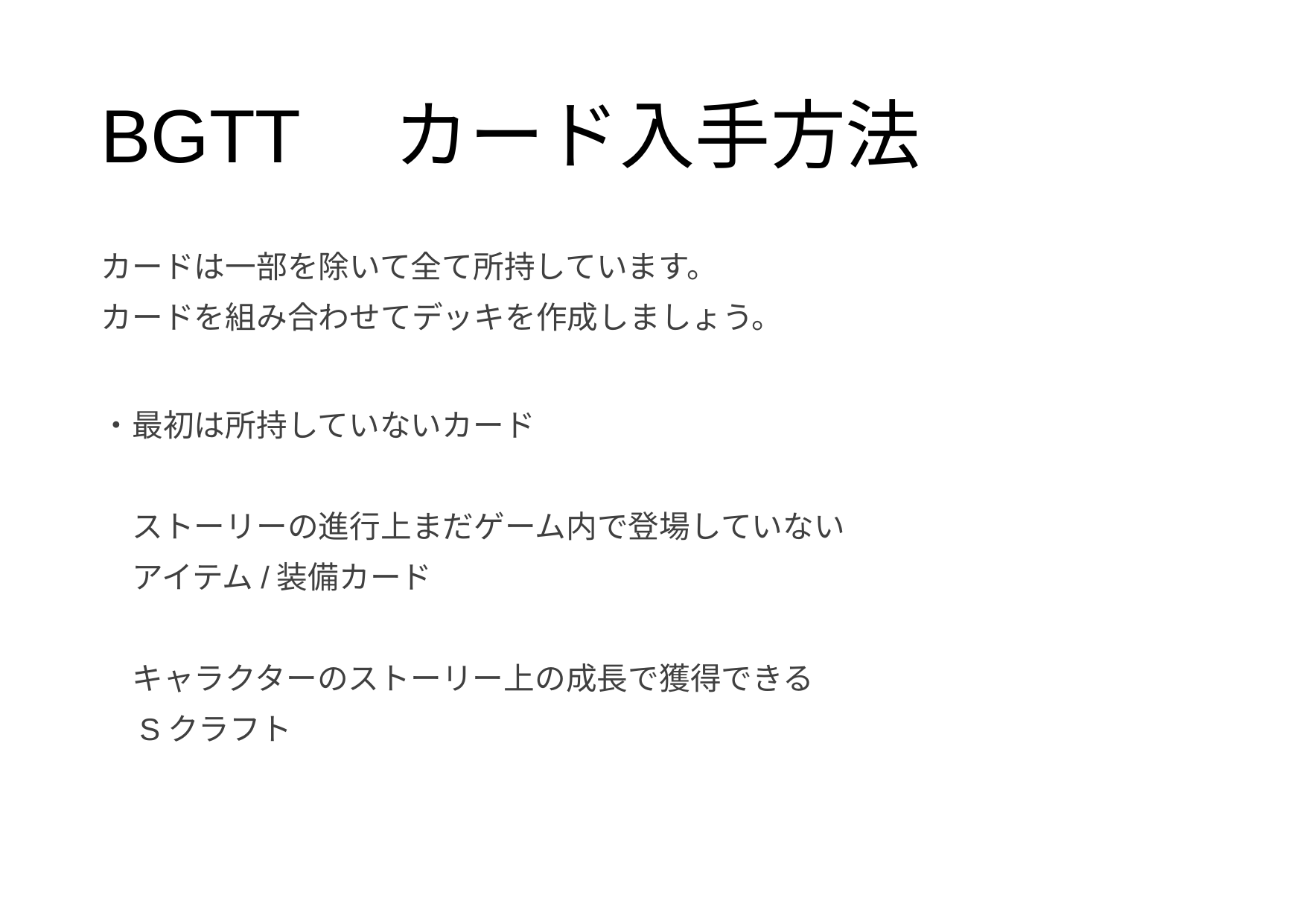

# BGTT　カード入手方法
カードは一部を除いて全て所持しています。
カードを組み合わせてデッキを作成しましょう。

・最初は所持していないカード

　ストーリーの進行上まだゲーム内で登場していない
　アイテム/装備カード

　キャラクターのストーリー上の成長で獲得できる
　Sクラフト